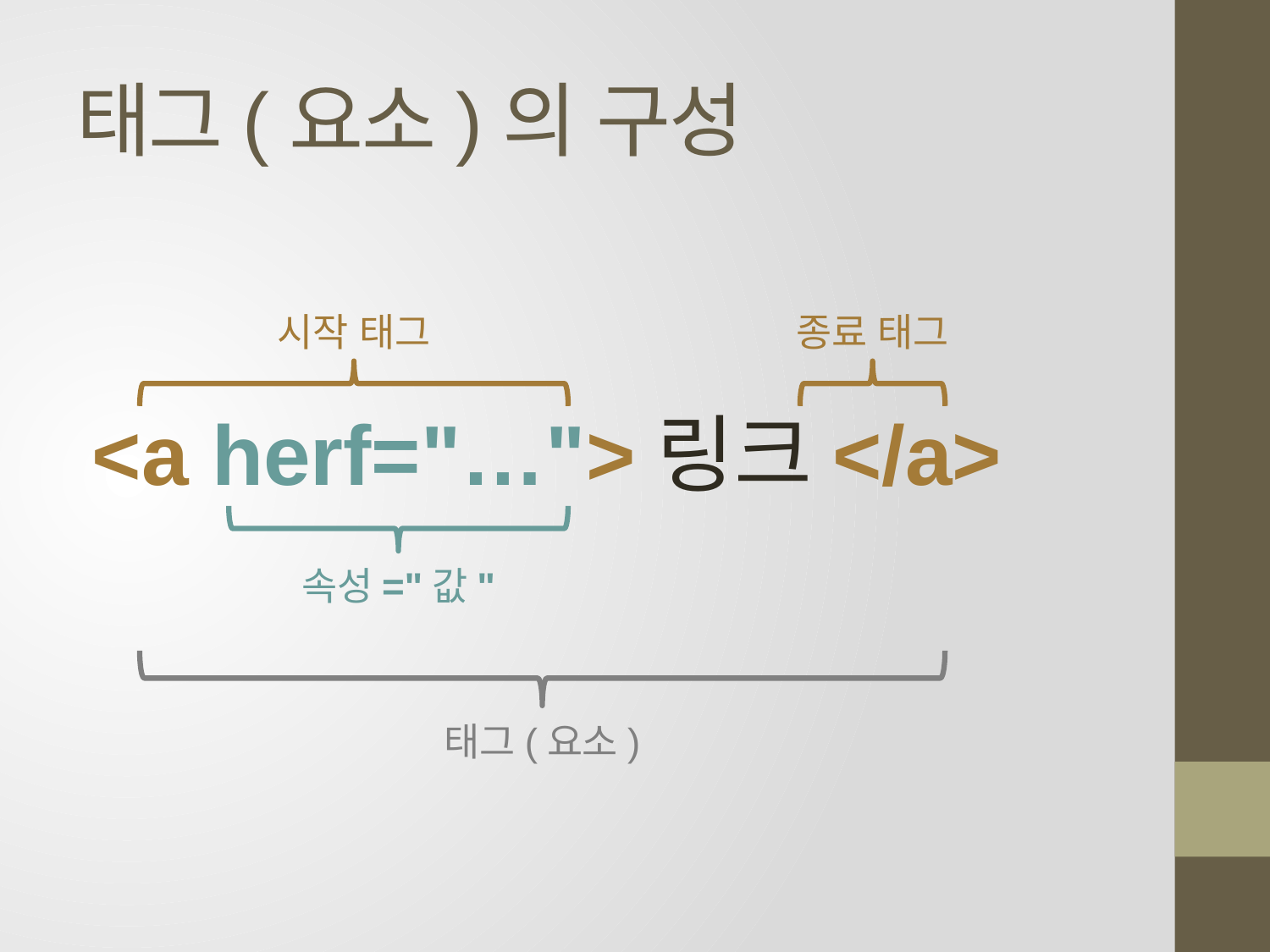

# 태그(요소)의 구성

<a herf="…">링크</a>

시작 태그
종료 태그

속성="값"
태그(요소)